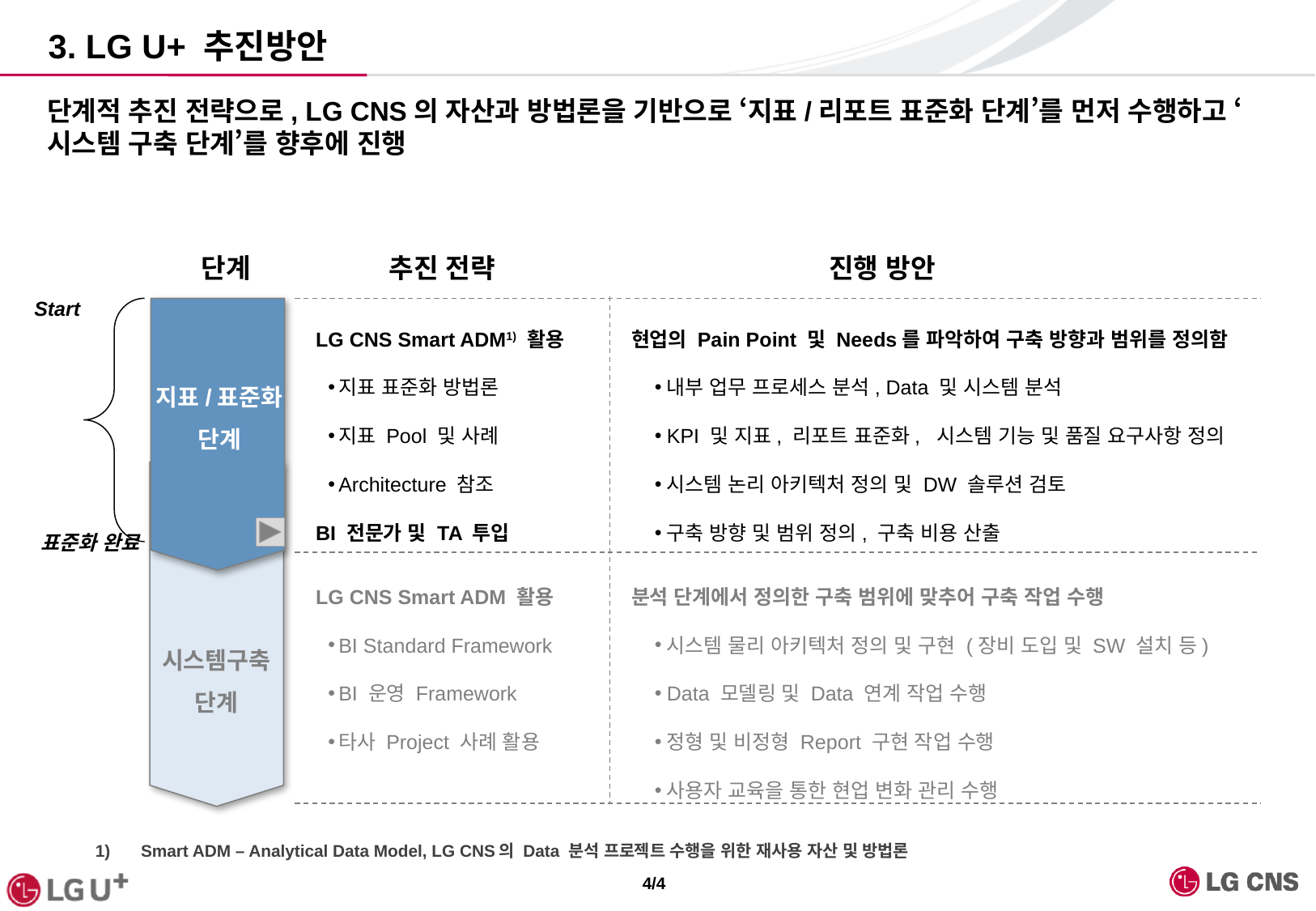

# 3. LG U+ 추진방안
단계적 추진 전략으로, LG CNS의 자산과 방법론을 기반으로 ‘지표/리포트 표준화 단계’를 먼저 수행하고 ‘시스템 구축 단계’를 향후에 진행

단계
추진 전략
진행 방안
Start
LG CNS Smart ADM1) 활용
지표 표준화 방법론
지표 Pool 및 사례
Architecture 참조
BI 전문가 및 TA 투입
현업의 Pain Point 및 Needs를 파악하여 구축 방향과 범위를 정의함
내부 업무 프로세스 분석, Data 및 시스템 분석
KPI 및 지표, 리포트 표준화,  시스템 기능 및 품질 요구사항 정의
시스템 논리 아키텍처 정의 및 DW 솔루션 검토
구축 방향 및 범위 정의, 구축 비용 산출

지표/표준화
단계

표준화 완료
LG CNS Smart ADM 활용
BI Standard Framework
BI 운영 Framework
타사 Project 사례 활용
분석 단계에서 정의한 구축 범위에 맞추어 구축 작업 수행
시스템 물리 아키텍처 정의 및 구현 (장비 도입 및 SW 설치 등)
Data 모델링 및 Data 연계 작업 수행
정형 및 비정형 Report 구현 작업 수행
사용자 교육을 통한 현업 변화 관리 수행
시스템구축
단계
Smart ADM – Analytical Data Model, LG CNS의 Data 분석 프로젝트 수행을 위한 재사용 자산 및 방법론